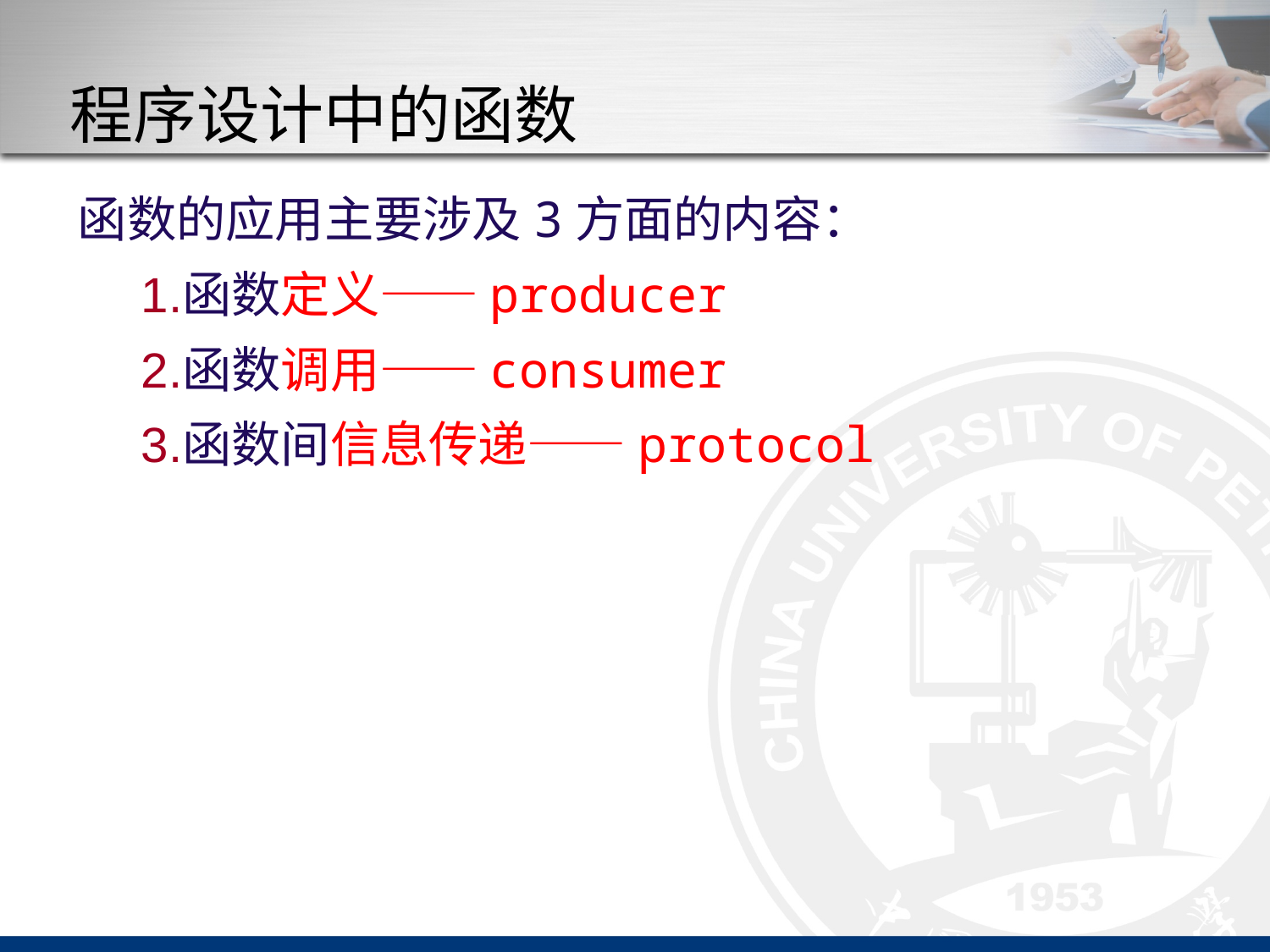

# 程序设计中的函数
函数的应用主要涉及3方面的内容：
函数定义——producer
函数调用——consumer
函数间信息传递——protocol